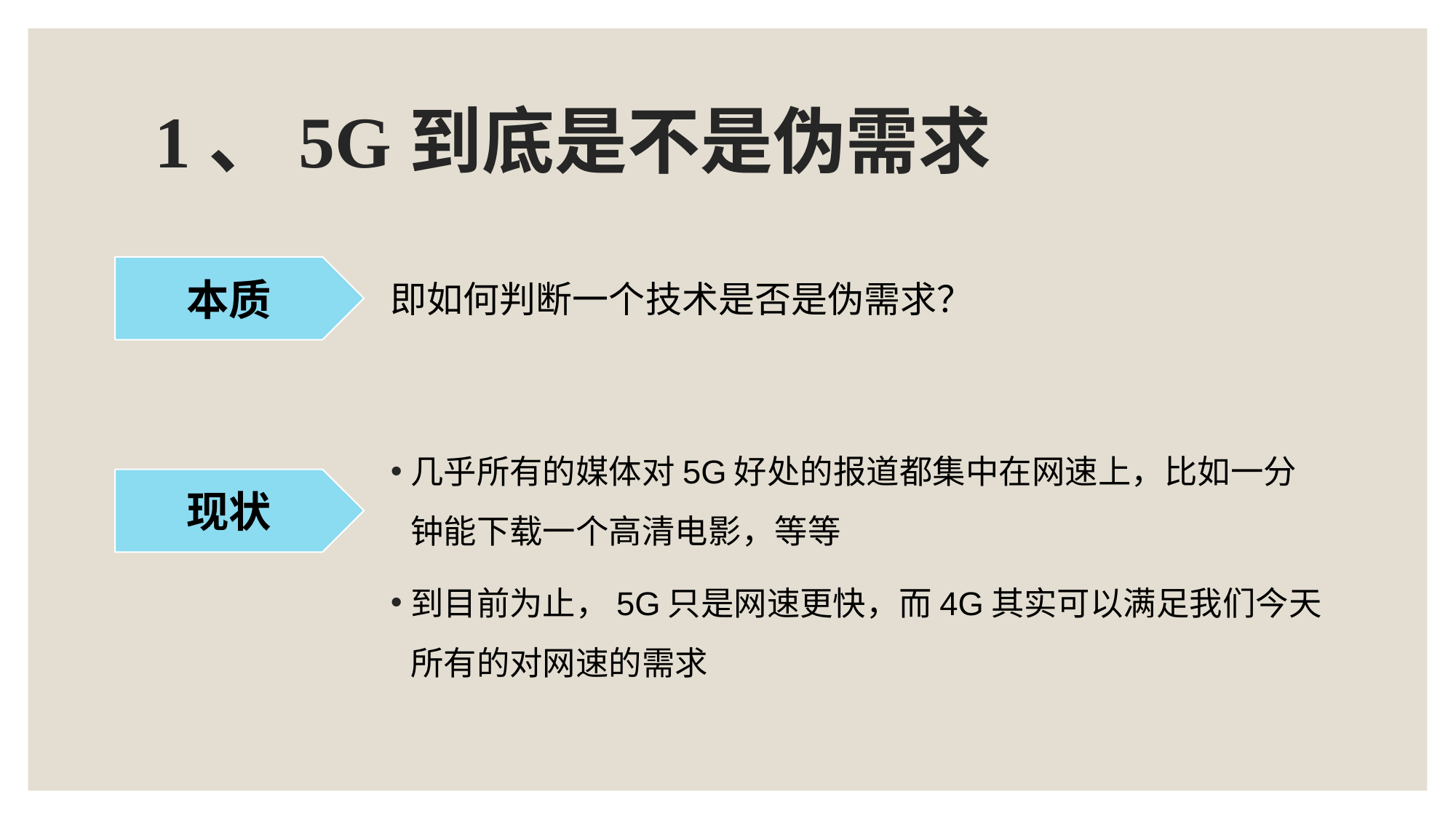

# 1、5G到底是不是伪需求
本质
即如何判断一个技术是否是伪需求？
几乎所有的媒体对5G好处的报道都集中在网速上，比如一分钟能下载一个高清电影，等等
到目前为止，5G只是网速更快，而4G其实可以满足我们今天所有的对网速的需求
现状